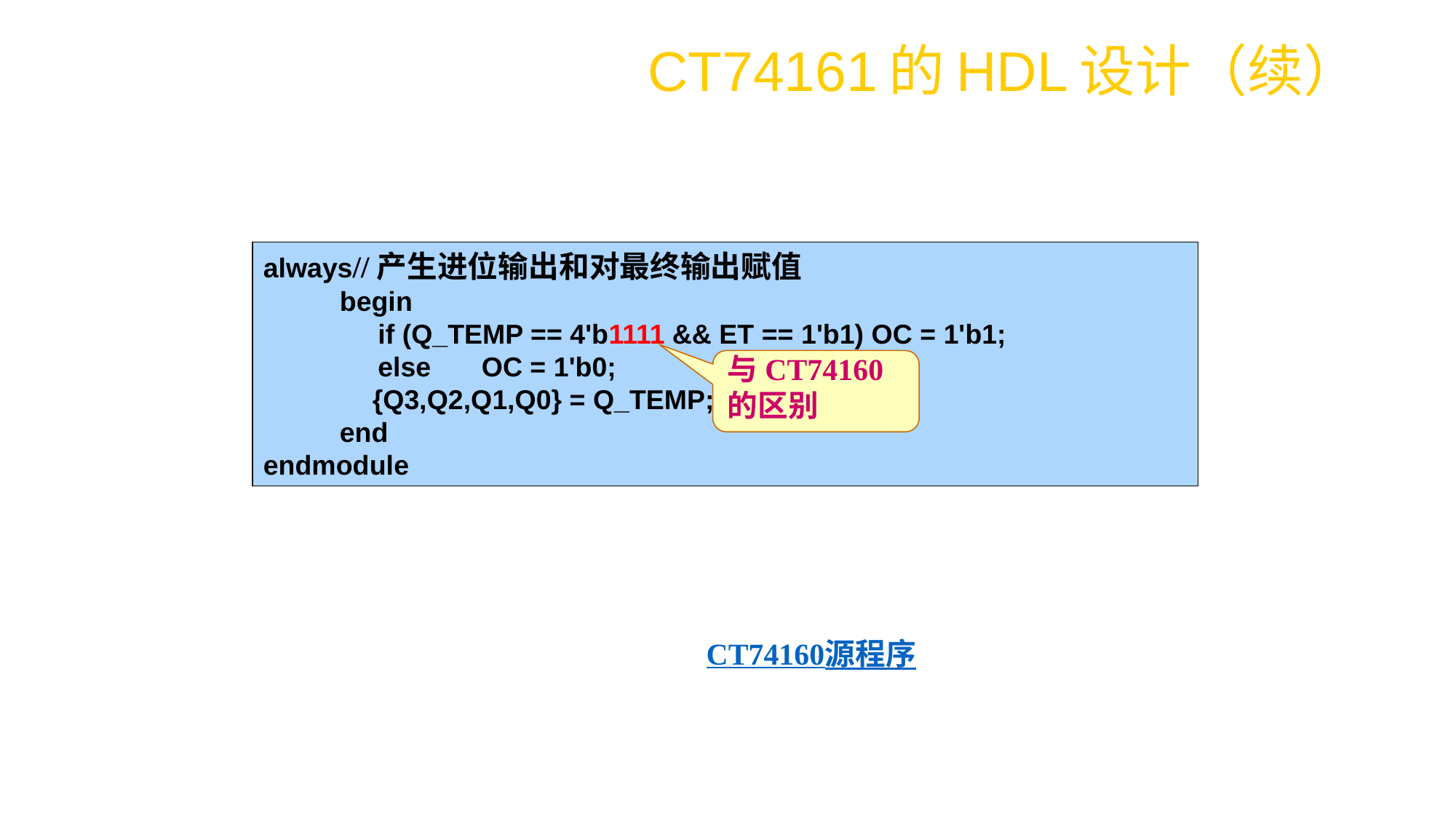

CT74161的HDL设计（续）
always//产生进位输出和对最终输出赋值
          begin
               if (Q_TEMP == 4'b1111 && ET == 1'b1) OC = 1'b1;
               else 	OC = 1'b0;
	{Q3,Q2,Q1,Q0} = Q_TEMP;
          end
endmodule
与CT74160的区别
CT74160源程序